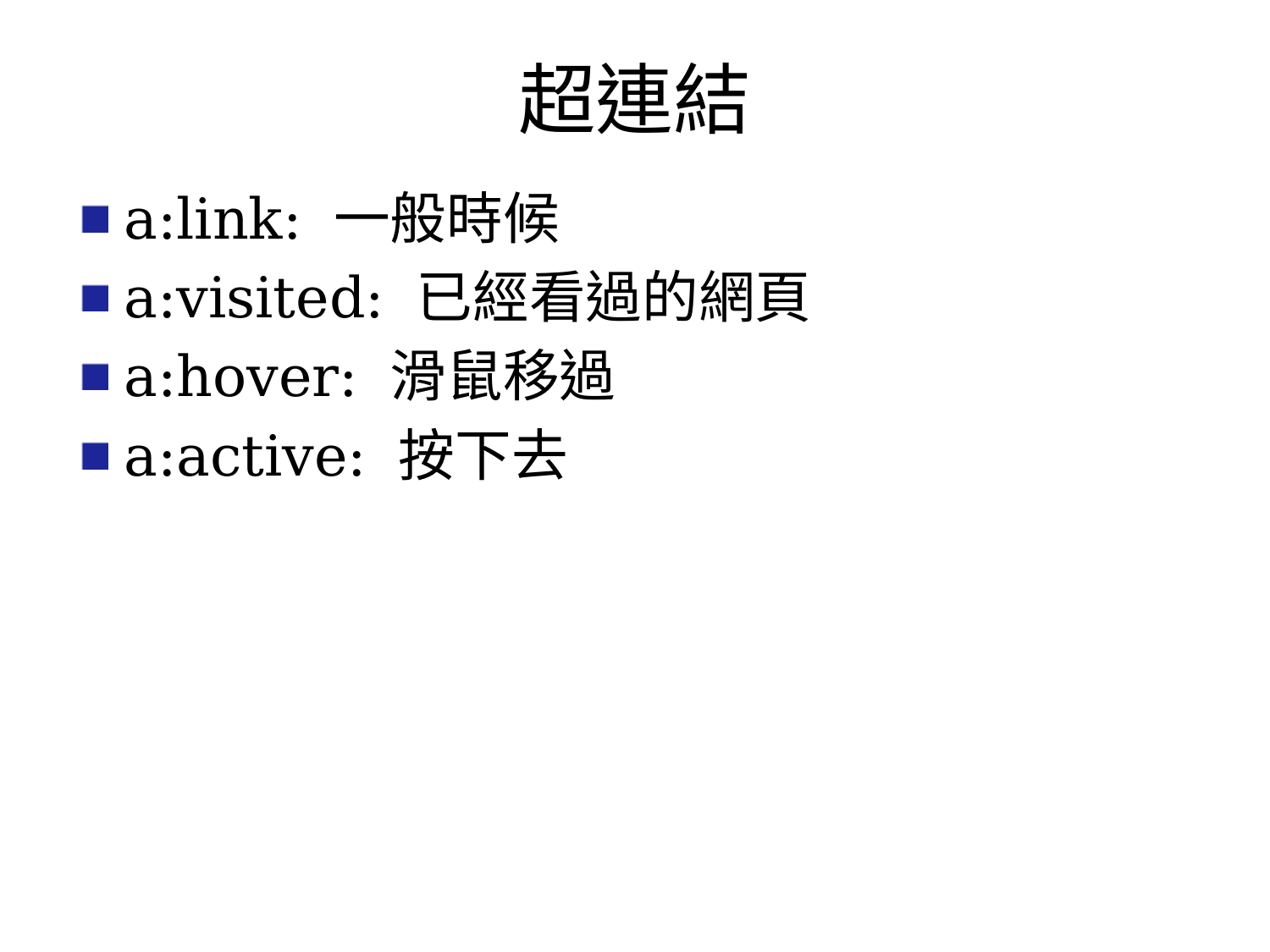

# 超連結
a:link: 一般時候
a:visited: 已經看過的網頁
a:hover: 滑鼠移過
a:active: 按下去